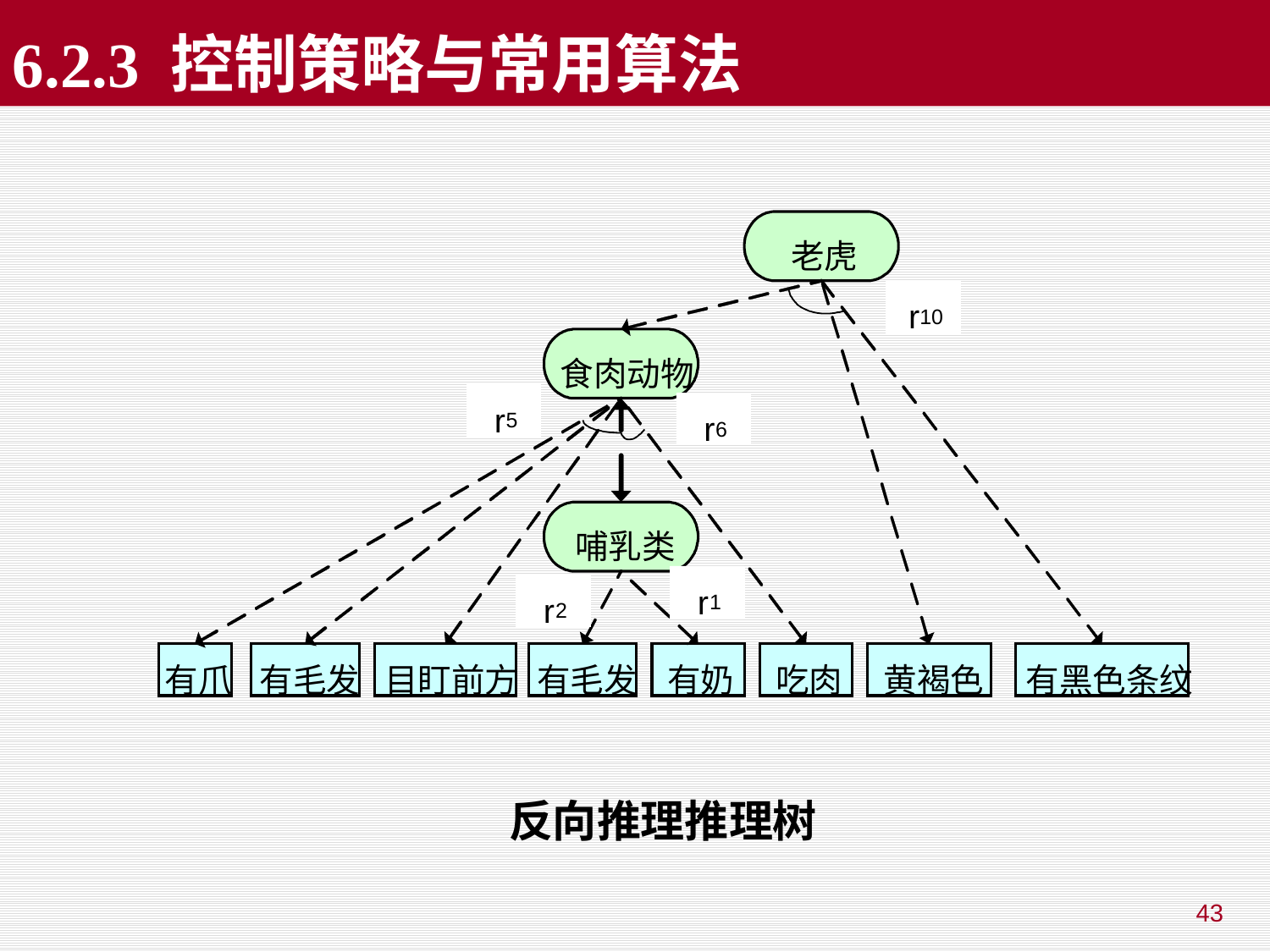

6.2.3 控制策略与常用算法

老虎

r

10

食肉动物

r

r

5

6

哺乳类

r

r
1
2

有爪
有毛发
目盯前方
有毛发
有奶
吃肉
黄褐色
有黑色条纹
反向推理推理树
43